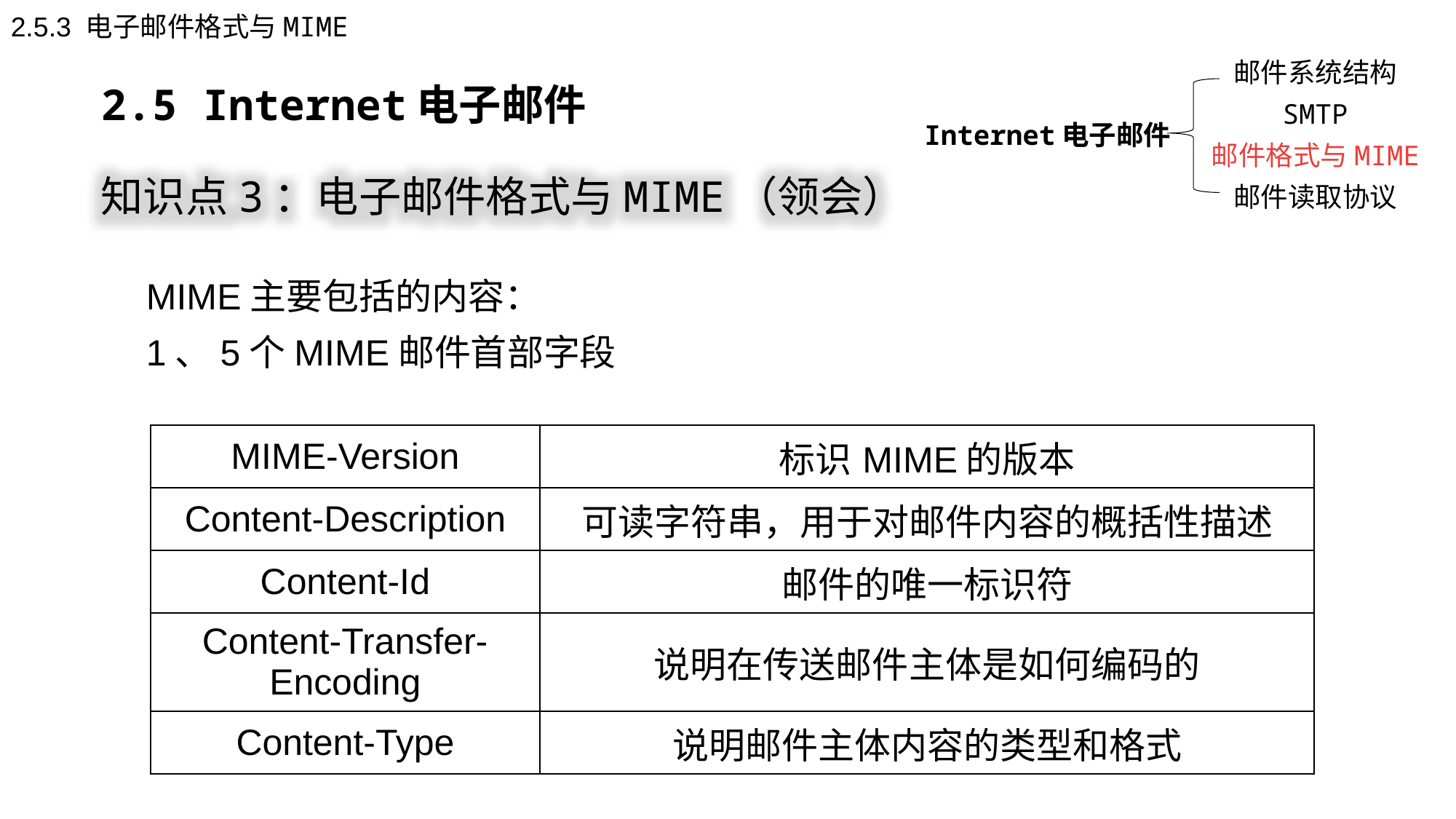

2.5.3 电子邮件格式与MIME
邮件系统结构

SMTP
Internet电子邮件
邮件格式与MIME
邮件读取协议
2.5 Internet电子邮件
知识点3：电子邮件格式与MIME（领会）
MIME主要包括的内容：
1、5个MIME邮件首部字段
| MIME-Version | 标识MIME的版本 |
| --- | --- |
| Content-Description | 可读字符串，用于对邮件内容的概括性描述 |
| Content-Id | 邮件的唯一标识符 |
| Content-Transfer-Encoding | 说明在传送邮件主体是如何编码的 |
| Content-Type | 说明邮件主体内容的类型和格式 |